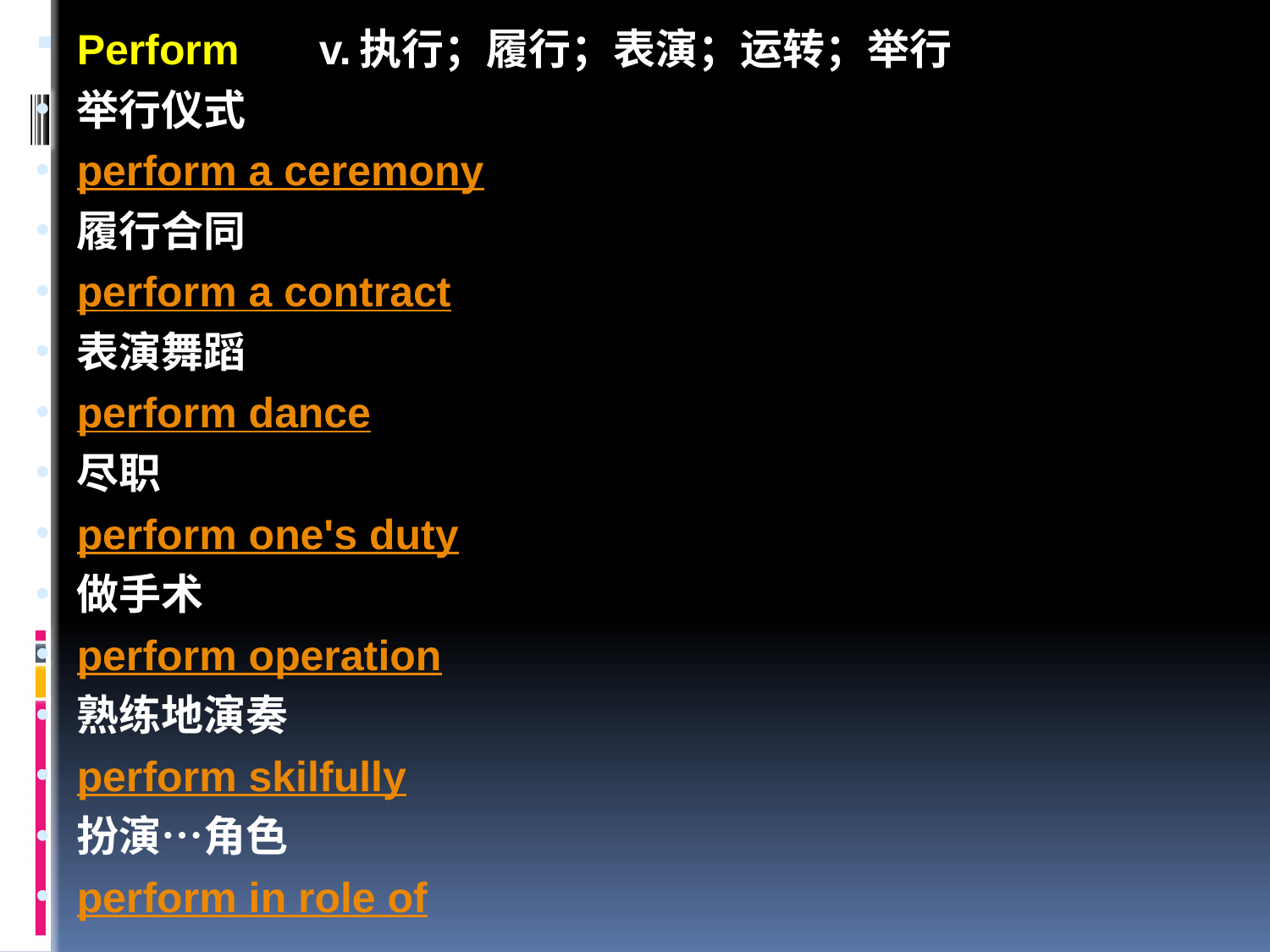

Perform 　 v.执行；履行；表演；运转；举行
举行仪式
perform a ceremony
履行合同
perform a contract
表演舞蹈
perform dance
尽职
perform one's duty
做手术
perform operation
熟练地演奏
perform skilfully
扮演…角色
perform in role of